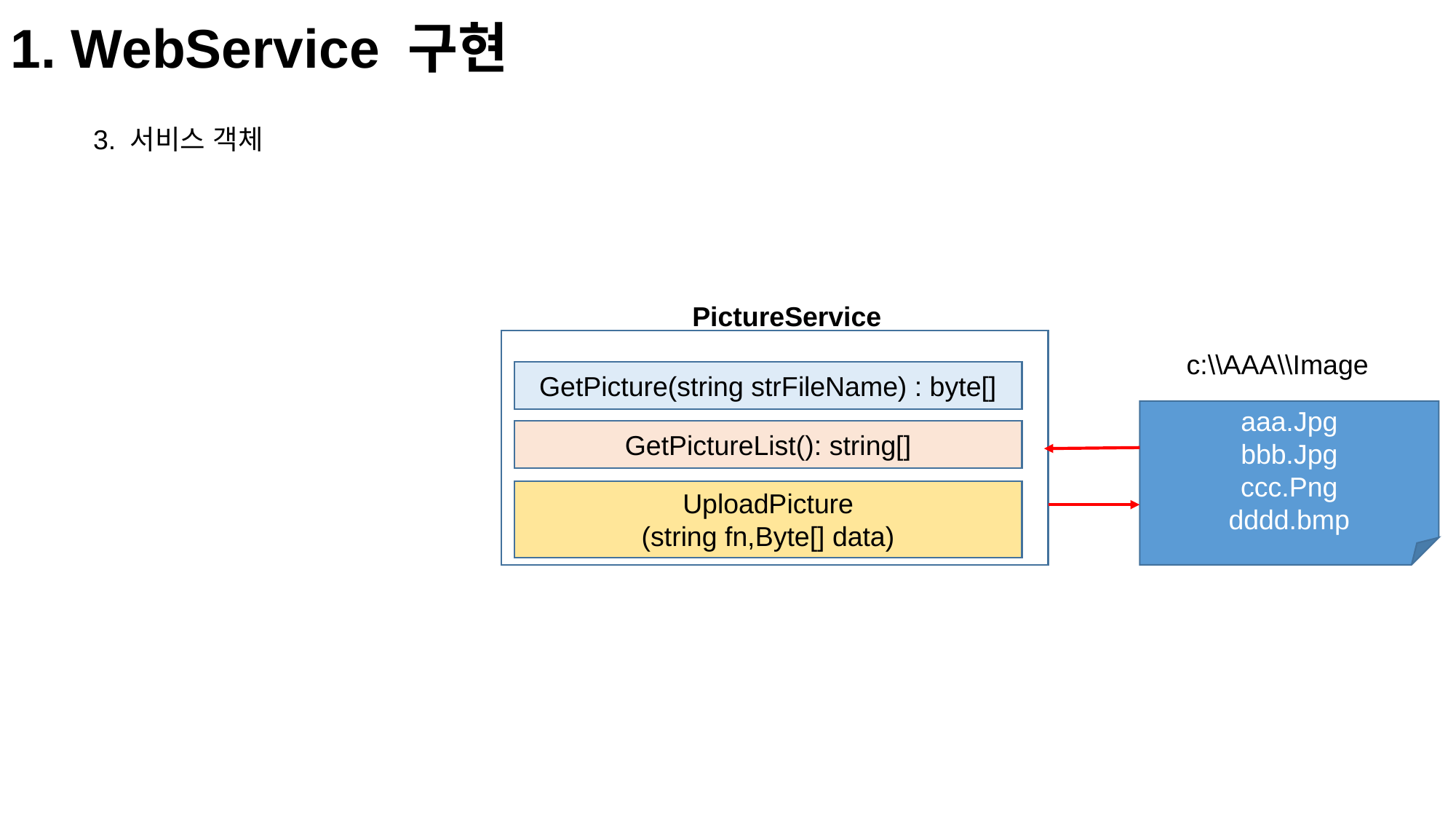

1. WebService 구현

3. 서비스 객체
PictureService

c:\\AAA\\Image
GetPicture(string strFileName) : byte[]
aaa.Jpg
bbb.Jpg
ccc.Png
dddd.bmp
GetPictureList(): string[]
UploadPicture
(string fn,Byte[] data)